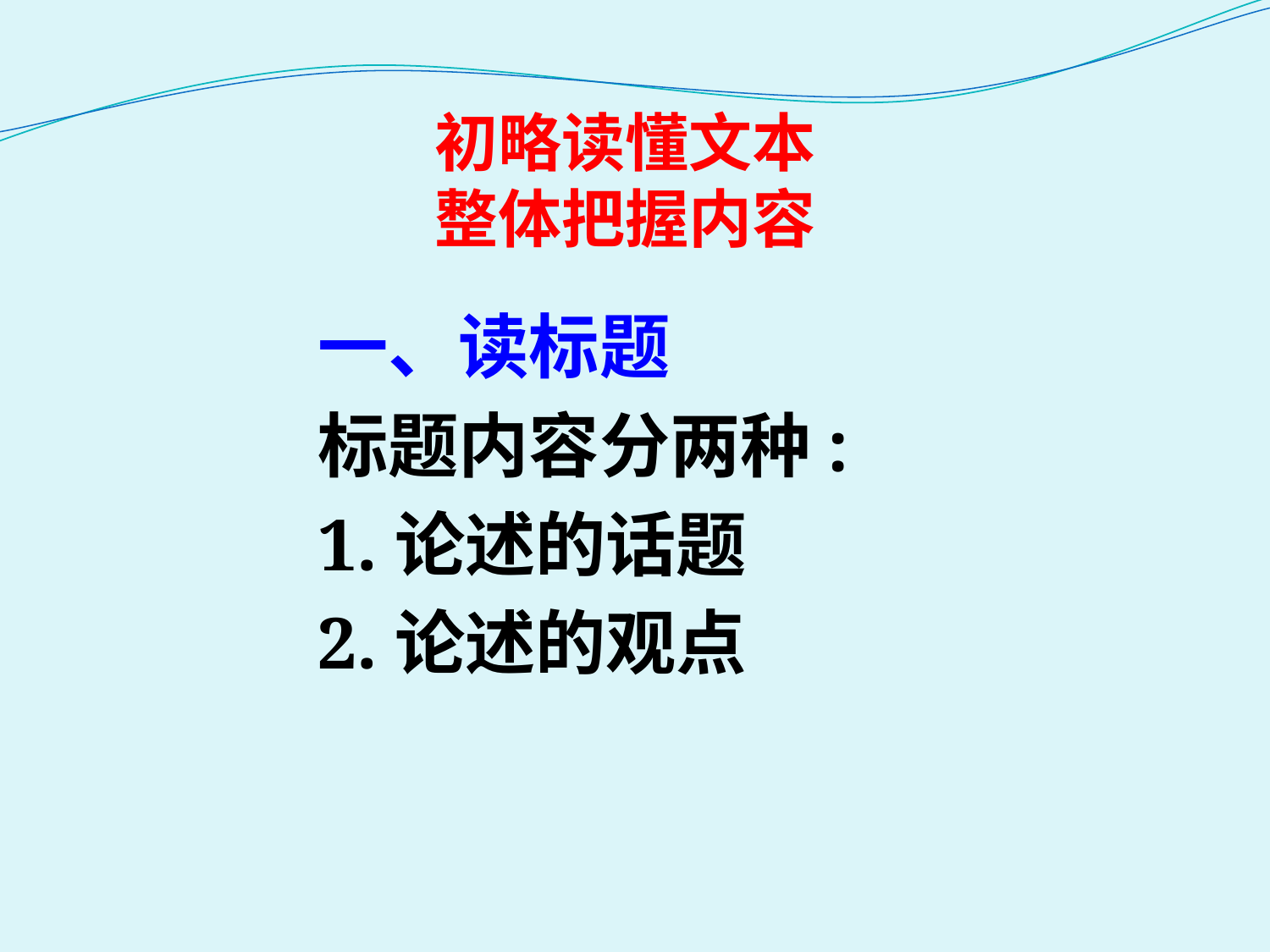

初略读懂文本
整体把握内容
一、读标题
标题内容分两种:
1.论述的话题
2.论述的观点